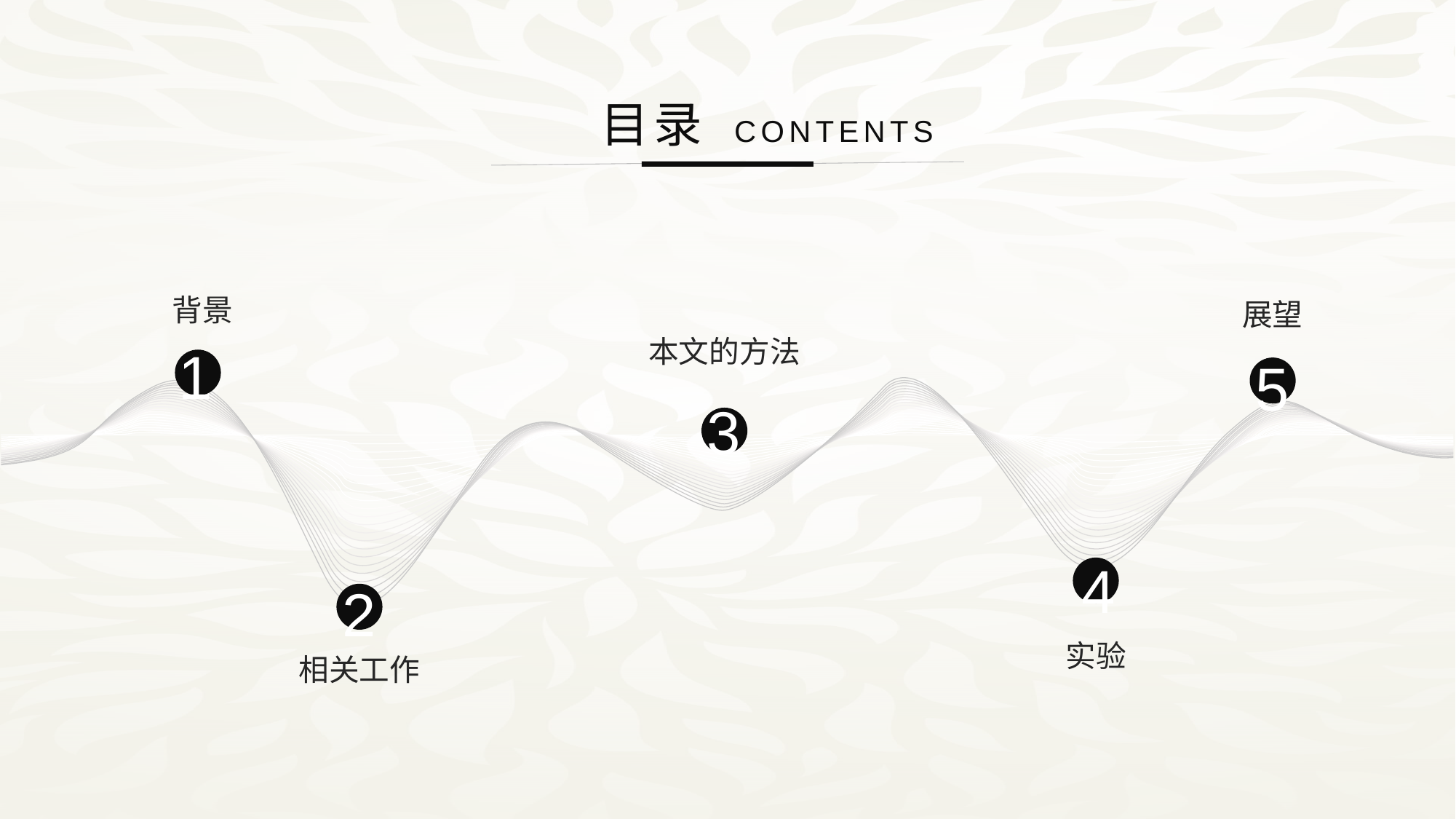

目录 CONTENTS

背景
展望
本文的方法
1
5

3

4

2

实验
相关工作